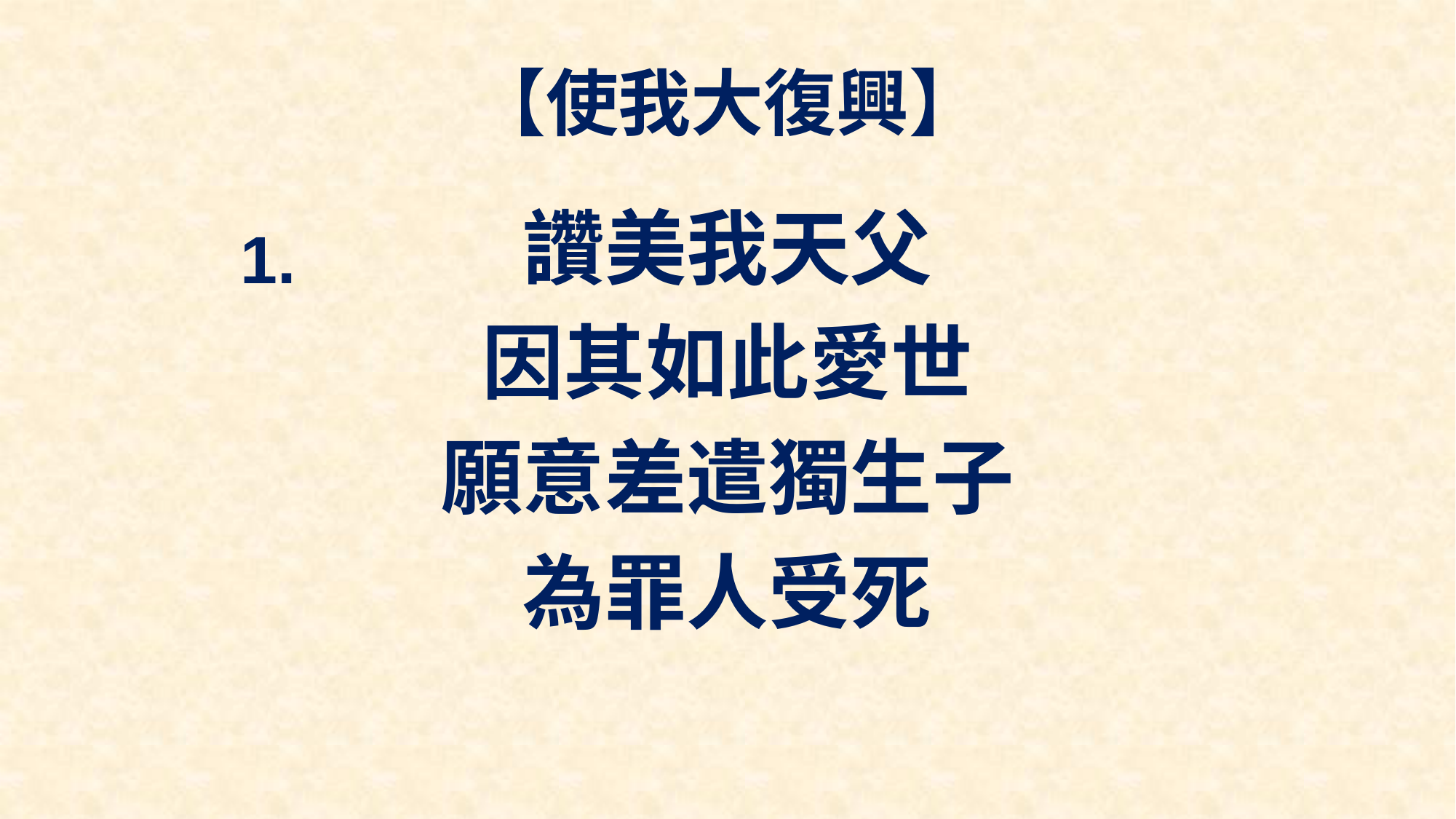

# 【使我大復興】
讚美我天父
因其如此愛世
願意差遣獨生子
為罪人受死
1.